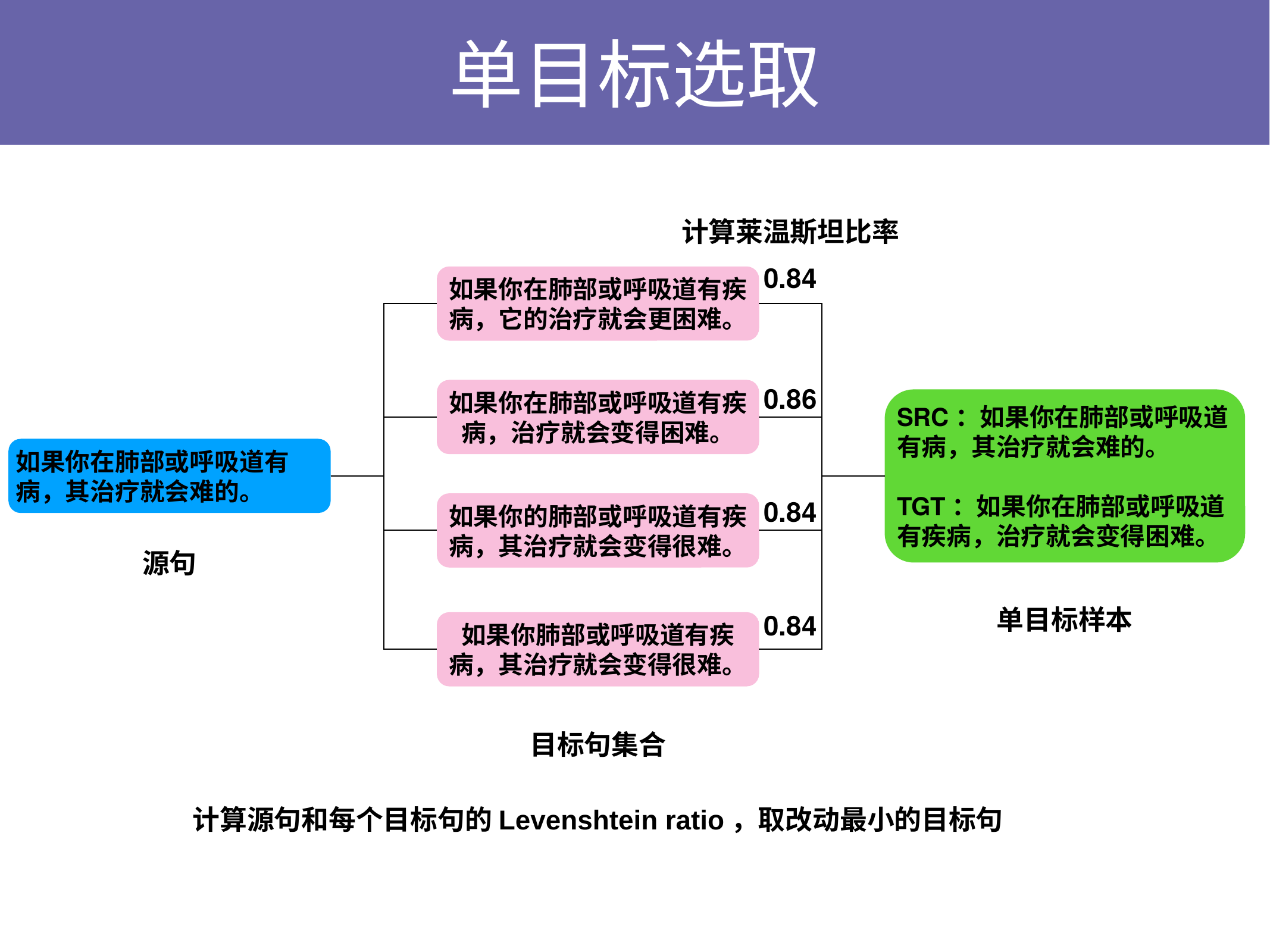

单目标选取
计算莱温斯坦比率
0.84
如果你在肺部或呼吸道有疾病，它的治疗就会更困难。
0.86
如果你在肺部或呼吸道有疾病，治疗就会变得困难。
SRC：如果你在肺部或呼吸道有病，其治疗就会难的。

TGT：如果你在肺部或呼吸道有疾病，治疗就会变得困难。
如果你在肺部或呼吸道有病，其治疗就会难的。
0.84
如果你的肺部或呼吸道有疾病，其治疗就会变得很难。
源句
单目标样本
0.84
如果你肺部或呼吸道有疾病，其治疗就会变得很难。
目标句集合
计算源句和每个目标句的Levenshtein ratio，取改动最小的目标句